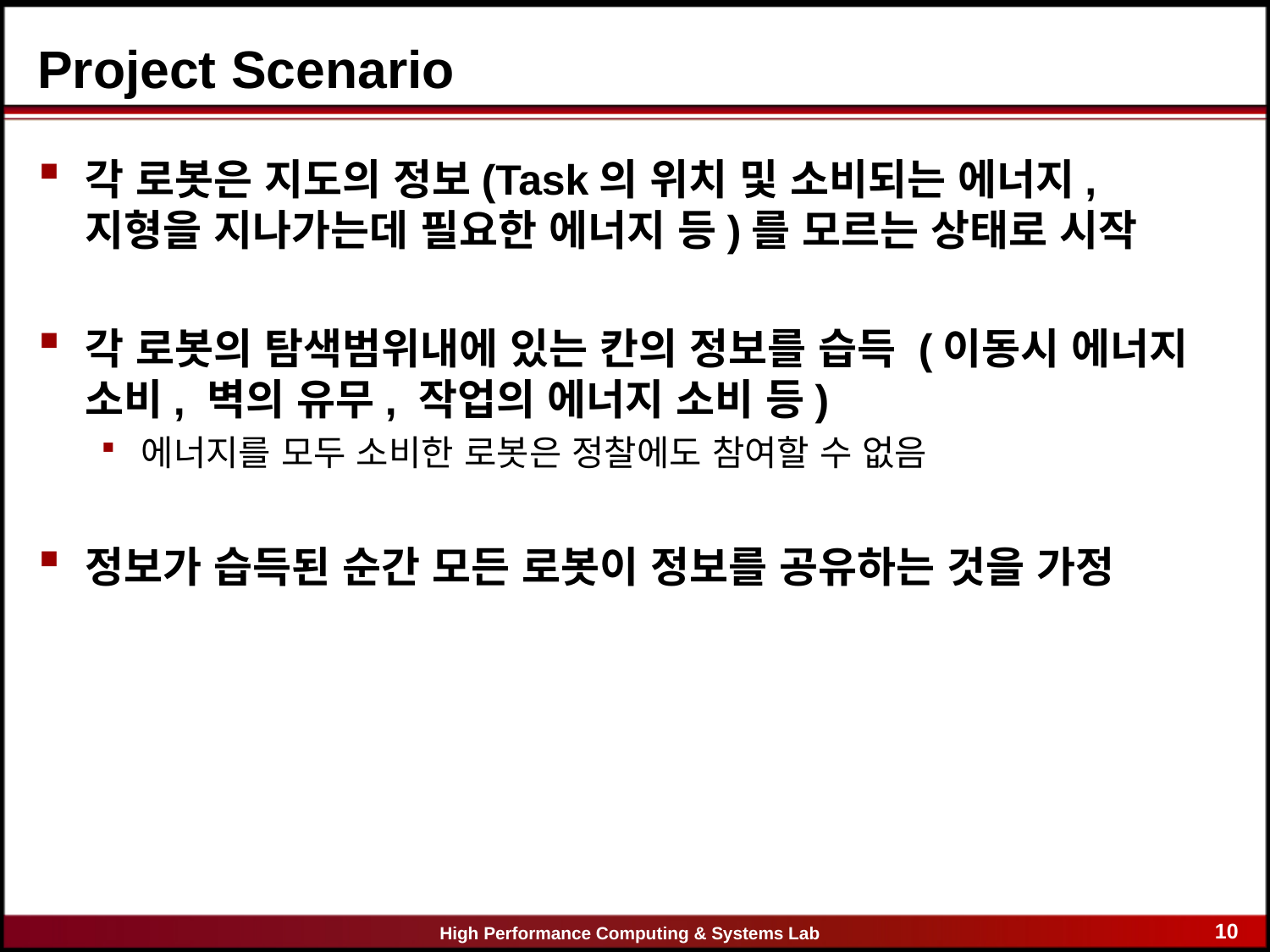

# Project Scenario
각 로봇은 지도의 정보(Task의 위치 및 소비되는 에너지, 지형을 지나가는데 필요한 에너지 등)를 모르는 상태로 시작

각 로봇의 탐색범위내에 있는 칸의 정보를 습득 (이동시 에너지 소비, 벽의 유무, 작업의 에너지 소비 등)
에너지를 모두 소비한 로봇은 정찰에도 참여할 수 없음

정보가 습득된 순간 모든 로봇이 정보를 공유하는 것을 가정

10